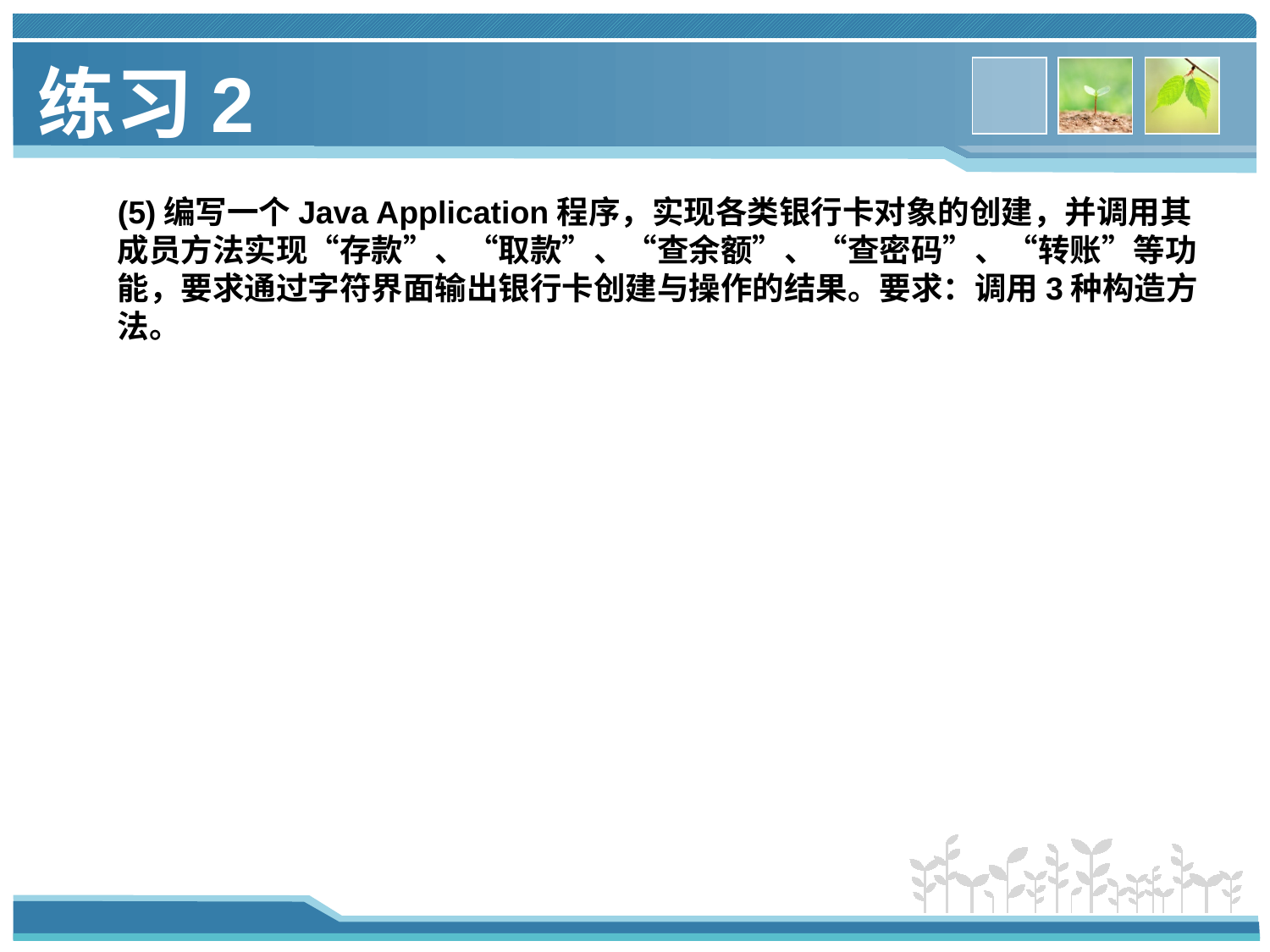

练习2
(5)编写一个Java Application程序，实现各类银行卡对象的创建，并调用其成员方法实现“存款”、“取款”、“查余额”、“查密码”、“转账”等功能，要求通过字符界面输出银行卡创建与操作的结果。要求：调用3种构造方法。